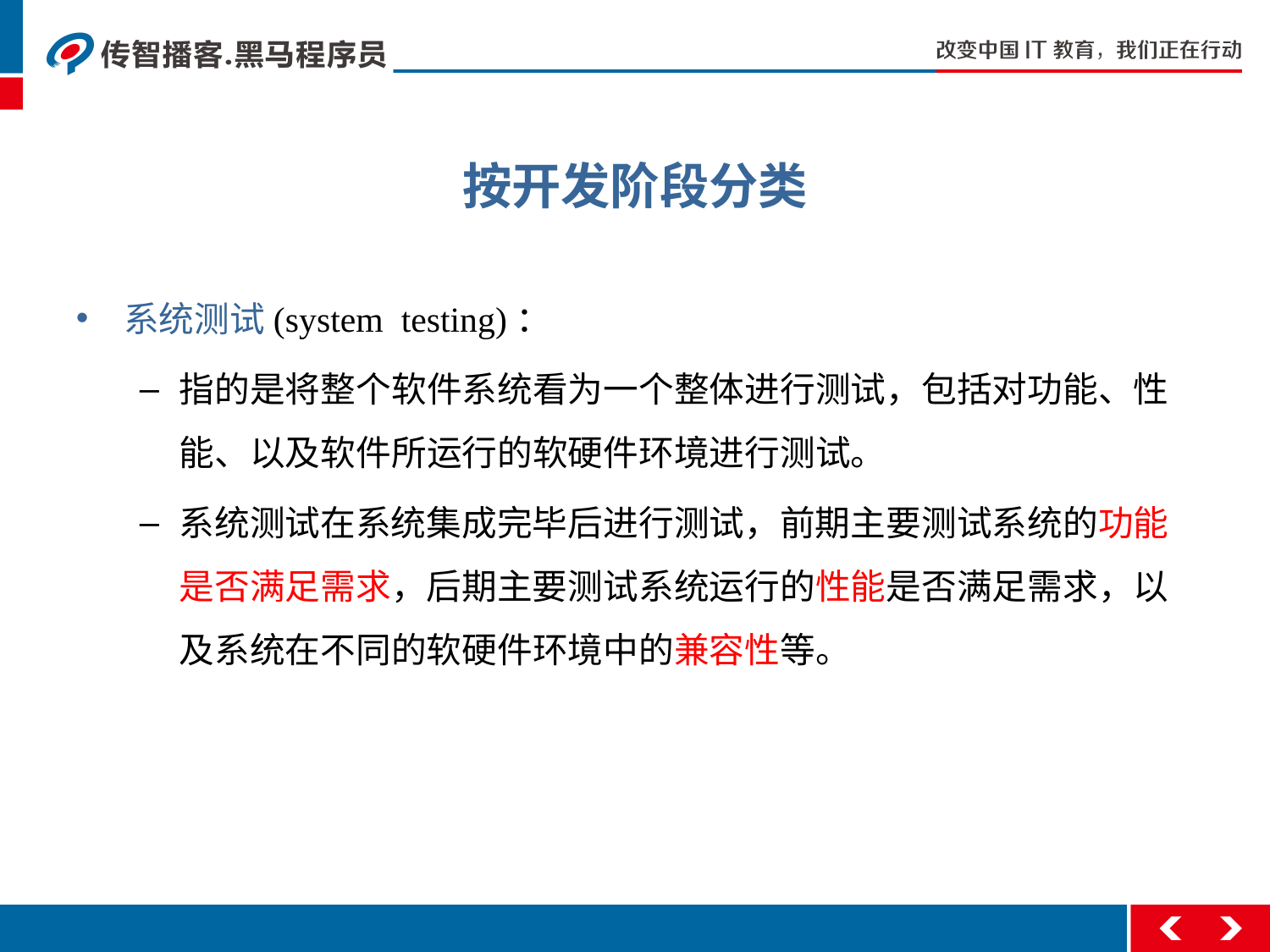

按开发阶段分类
系统测试(system  testing)：
指的是将整个软件系统看为一个整体进行测试，包括对功能、性能、以及软件所运行的软硬件环境进行测试。
系统测试在系统集成完毕后进行测试，前期主要测试系统的功能是否满足需求，后期主要测试系统运行的性能是否满足需求，以及系统在不同的软硬件环境中的兼容性等。